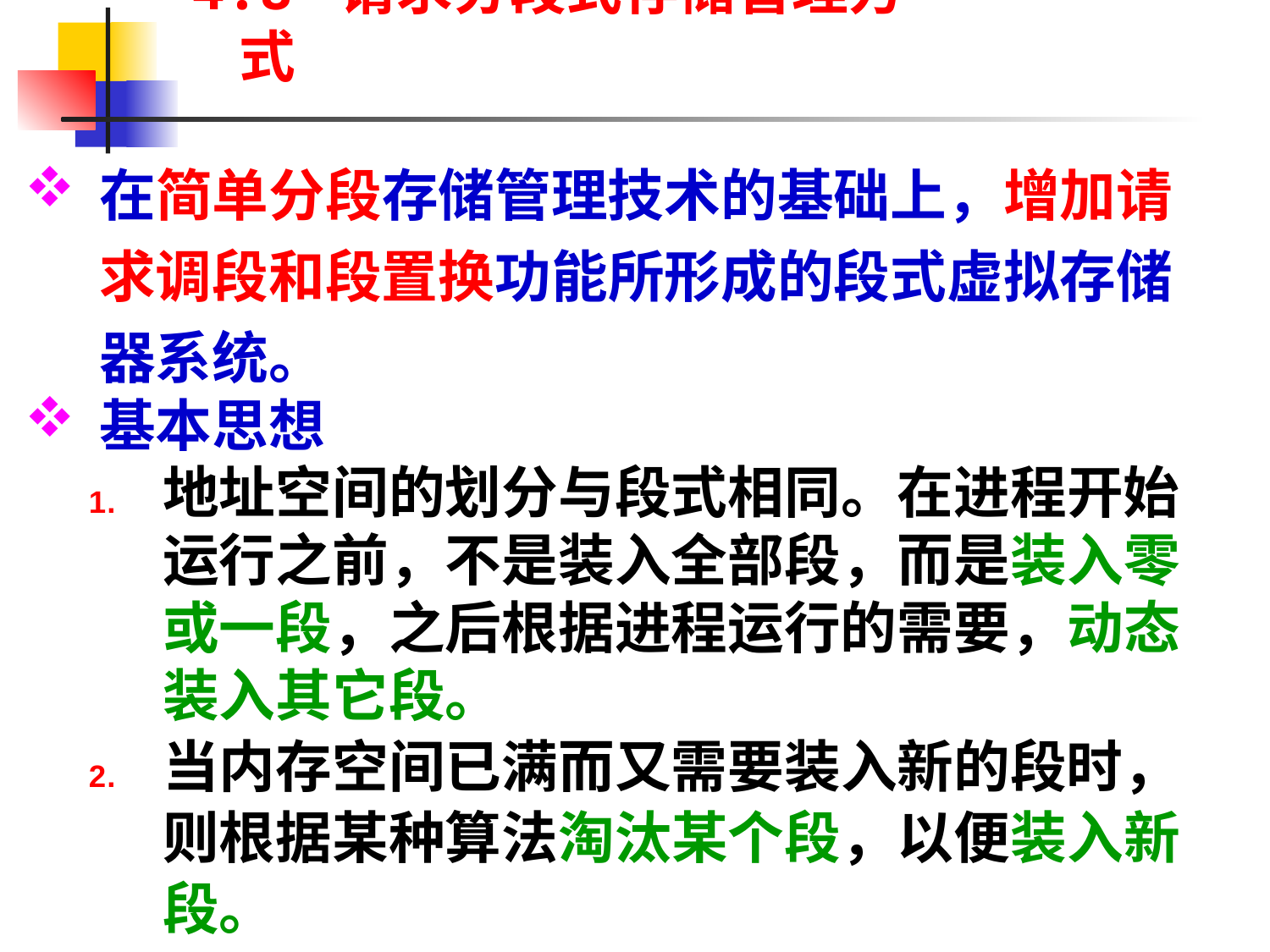

# 4.8 请求分段式存储管理方式
在简单分段存储管理技术的基础上，增加请求调段和段置换功能所形成的段式虚拟存储器系统。
基本思想
地址空间的划分与段式相同。在进程开始运行之前，不是装入全部段，而是装入零或一段，之后根据进程运行的需要，动态装入其它段。
当内存空间已满而又需要装入新的段时，则根据某种算法淘汰某个段，以便装入新段。